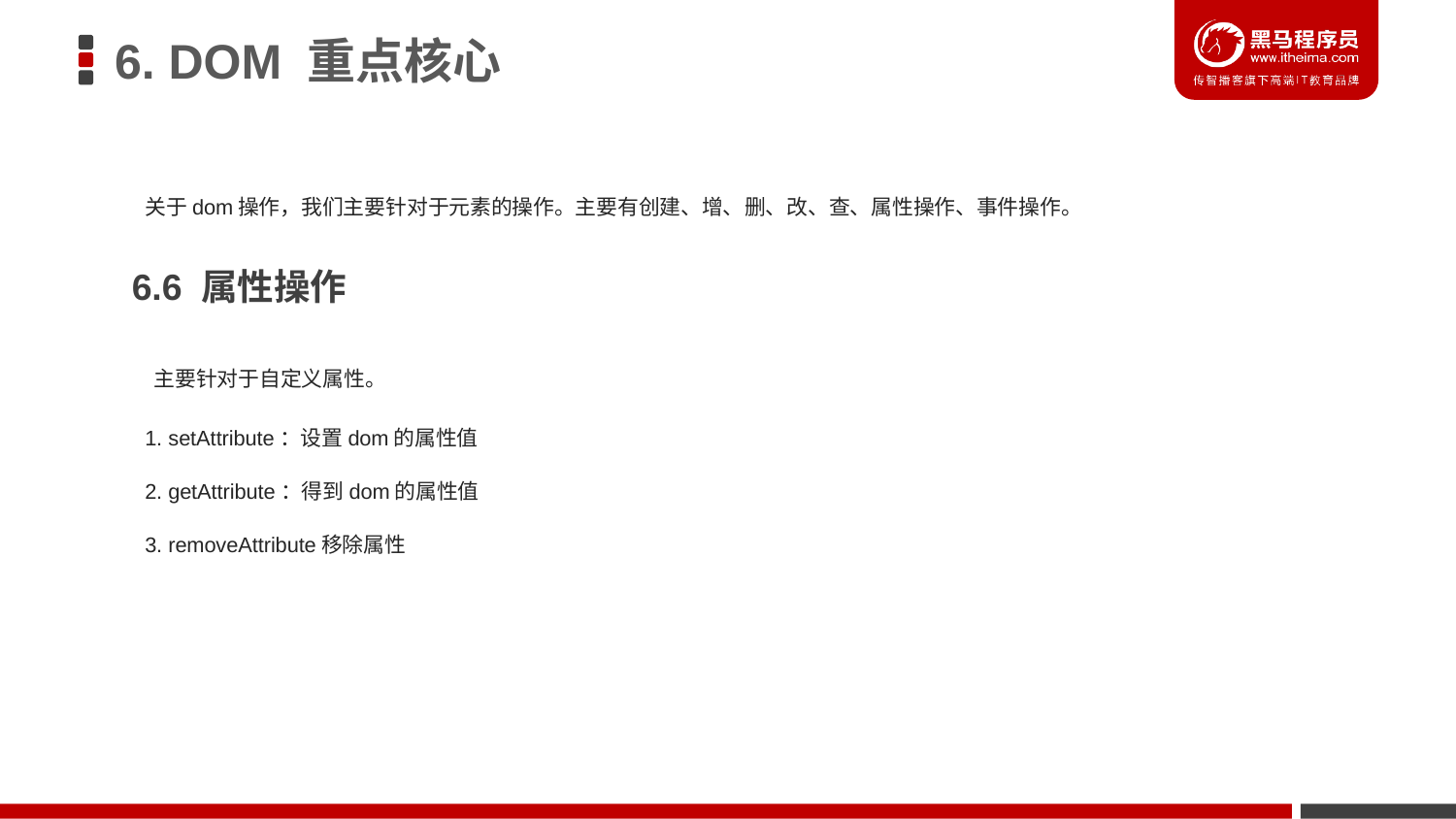

6. DOM 重点核心
关于dom操作，我们主要针对于元素的操作。主要有创建、增、删、改、查、属性操作、事件操作。
6.6 属性操作
主要针对于自定义属性。
1. setAttribute：设置dom的属性值
2. getAttribute：得到dom的属性值
3. removeAttribute移除属性